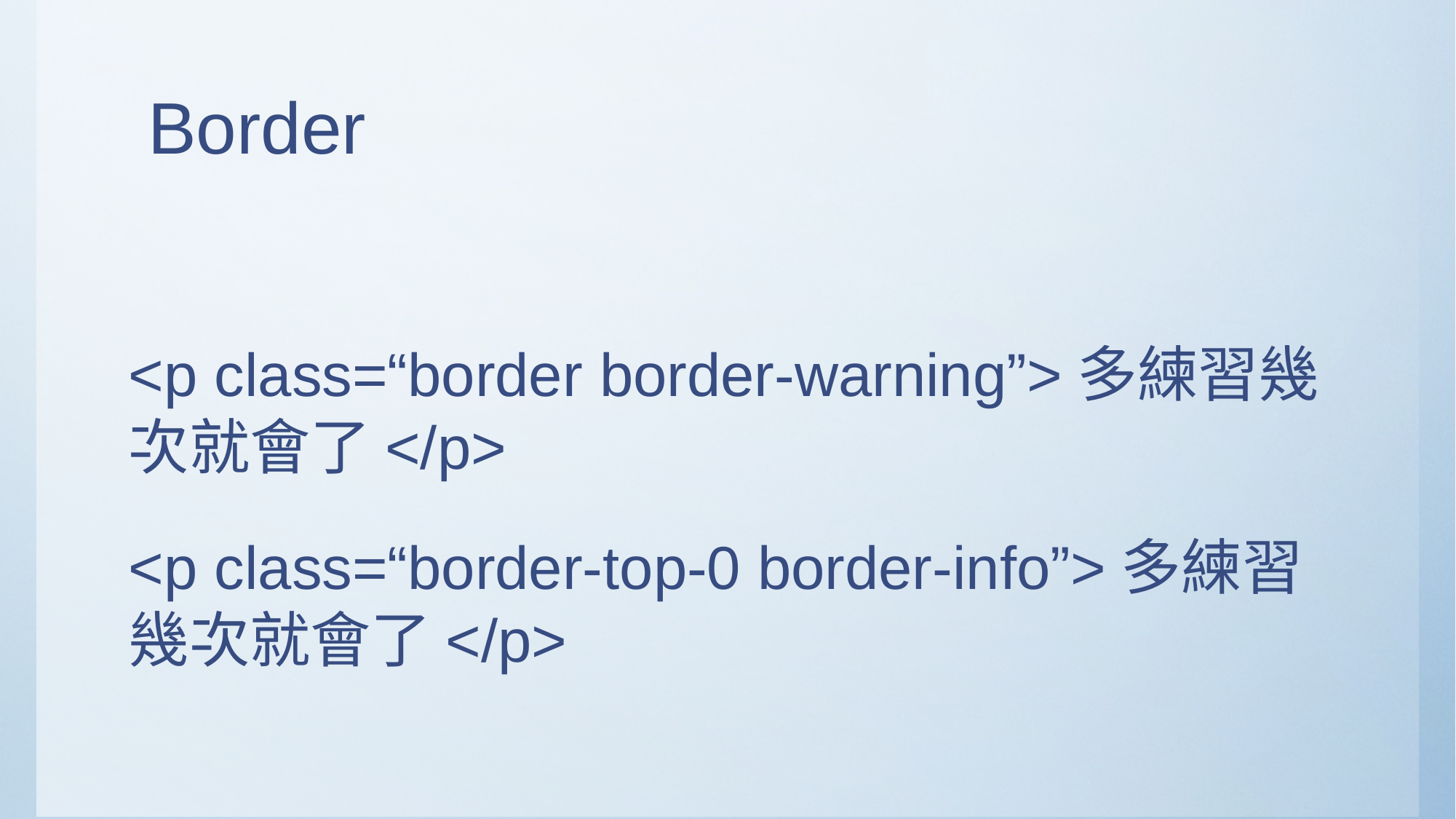

# Border
<p class=“border border-warning”>多練習幾次就會了</p>
<p class=“border-top-0 border-info”>多練習幾次就會了</p>